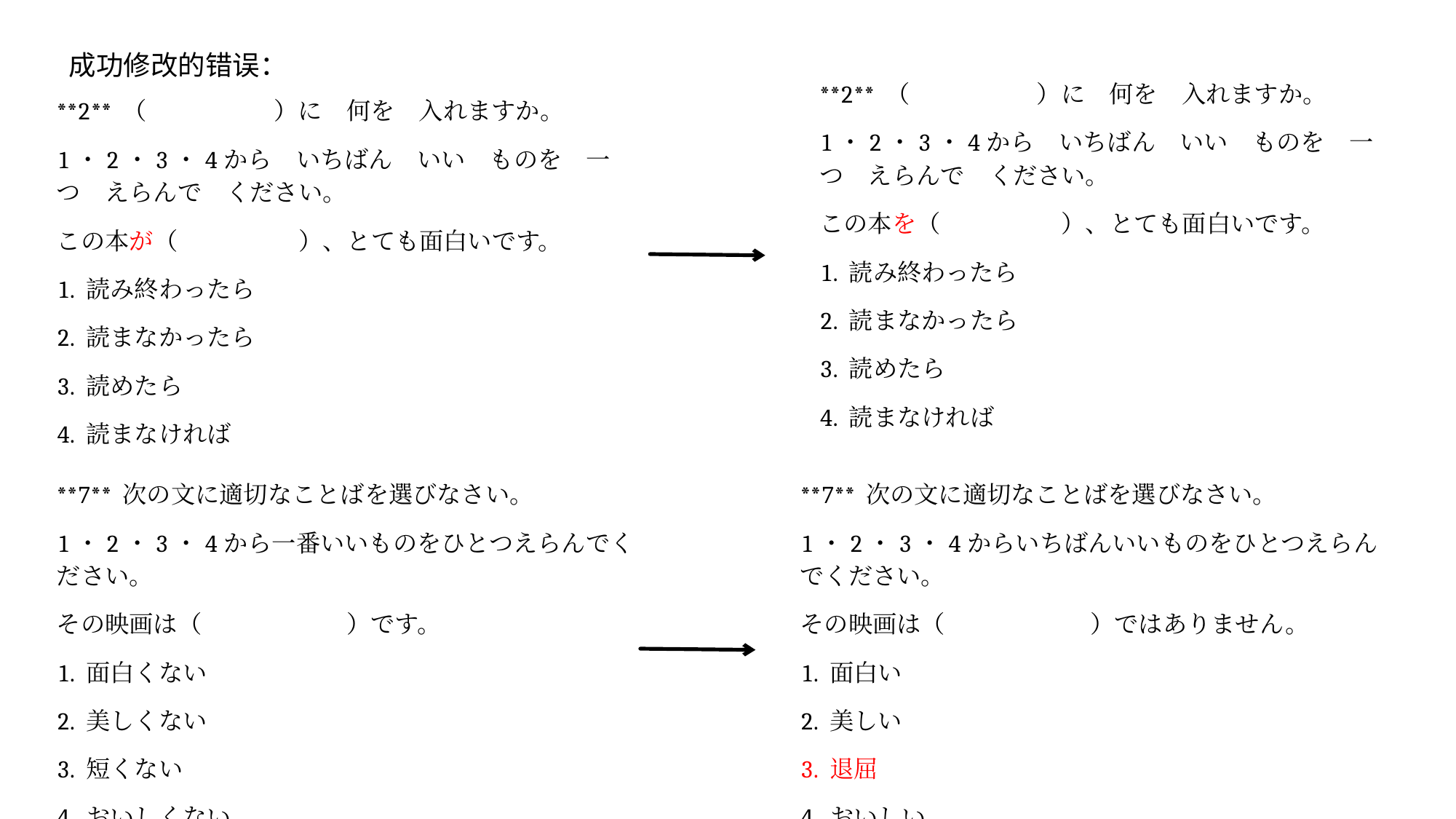

成功修改的错误：
**2** （　　　　　 ）に　何を　入れますか。
1・2・3・4から　いちばん　いい　ものを　一つ　えらんで　ください。
この本を（　　　　　）、とても面白いです。
1. 読み終わったら
2. 読まなかったら
3. 読めたら
4. 読まなければ
**2** （　　　　　 ）に　何を　入れますか。
1・2・3・4から　いちばん　いい　ものを　一つ　えらんで　ください。
この本が（　　　　　）、とても面白いです。
1. 読み終わったら
2. 読まなかったら
3. 読めたら
4. 読まなければ
**7** 次の文に適切なことばを選びなさい。
1・2・3・4から一番いいものをひとつえらんでください。
その映画は（　　　　　　）です。
1. 面白くない
2. 美しくない
3. 短くない
4. おいしくない
**7** 次の文に適切なことばを選びなさい。
1・2・3・4からいちばんいいものをひとつえらんでください。
その映画は（　　　　　　）ではありません。
1. 面白い
2. 美しい
3. 退屈
4. おいしい